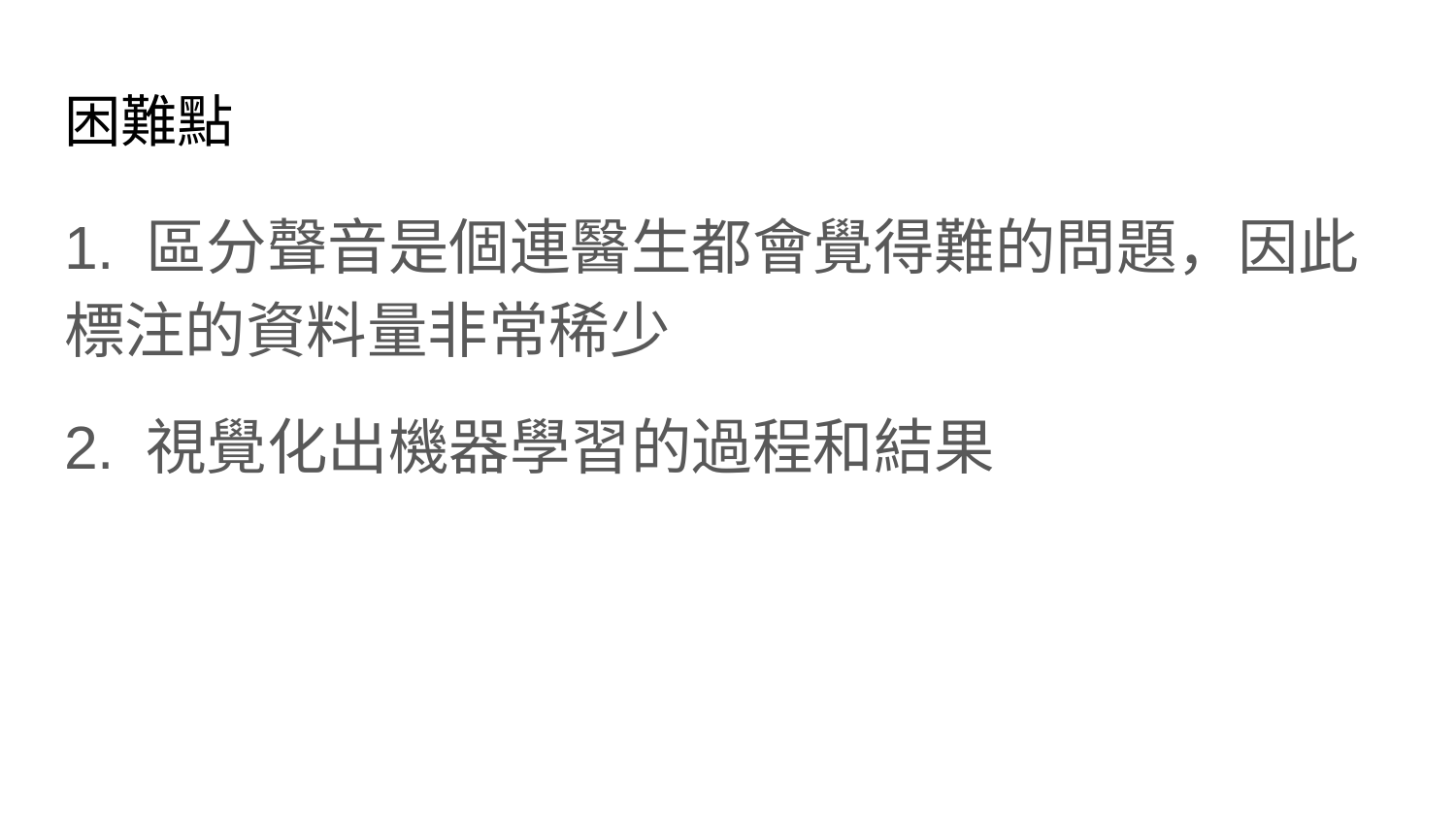

# 困難點
1. 區分聲音是個連醫生都會覺得難的問題，因此標注的資料量非常稀少
2. 視覺化出機器學習的過程和結果